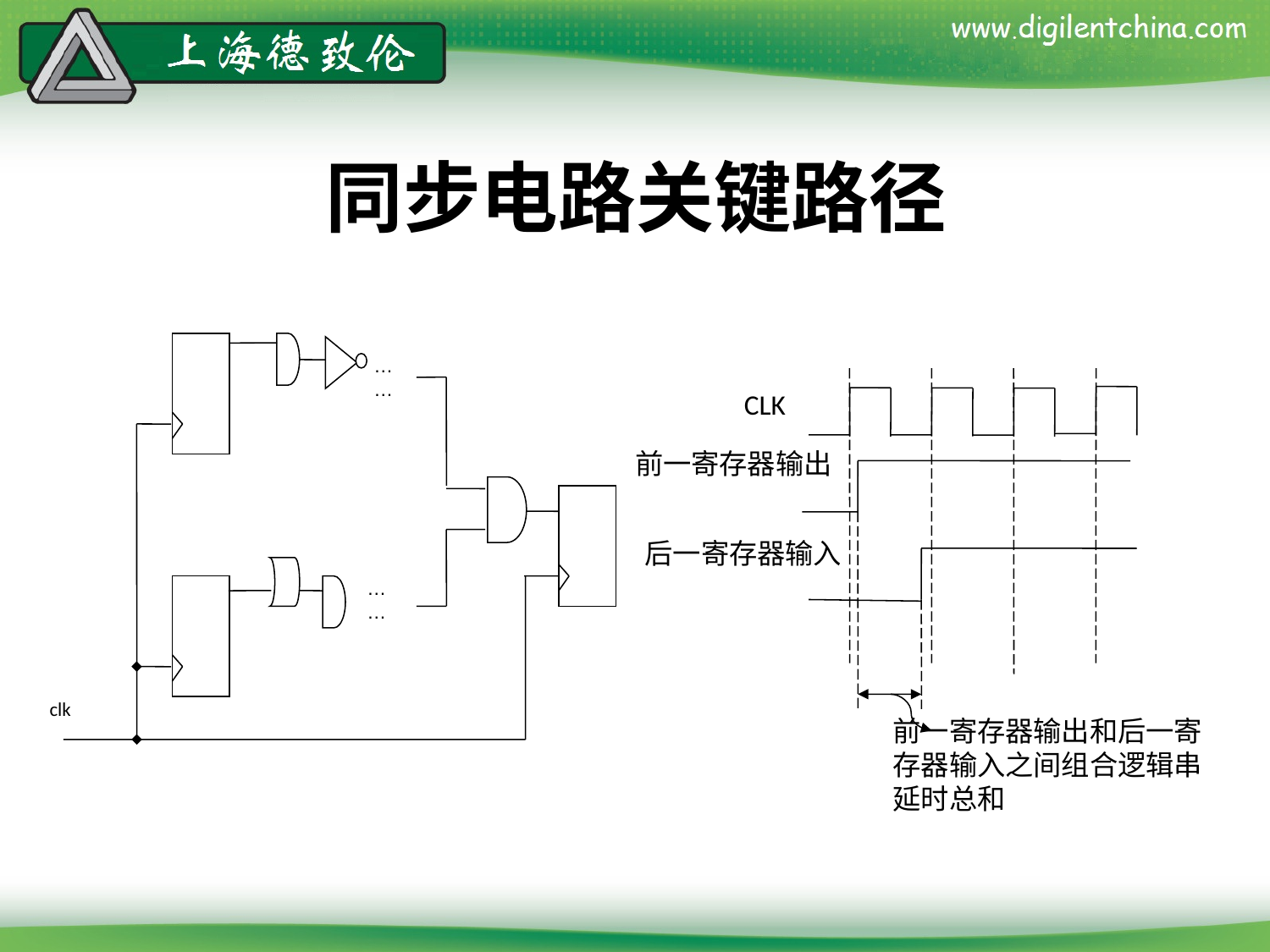

# 同步电路关键路径

……

……

clk

CLK

前一寄存器输出

后一寄存器输入

前一寄存器输出和后一寄存器输入之间组合逻辑串延时总和